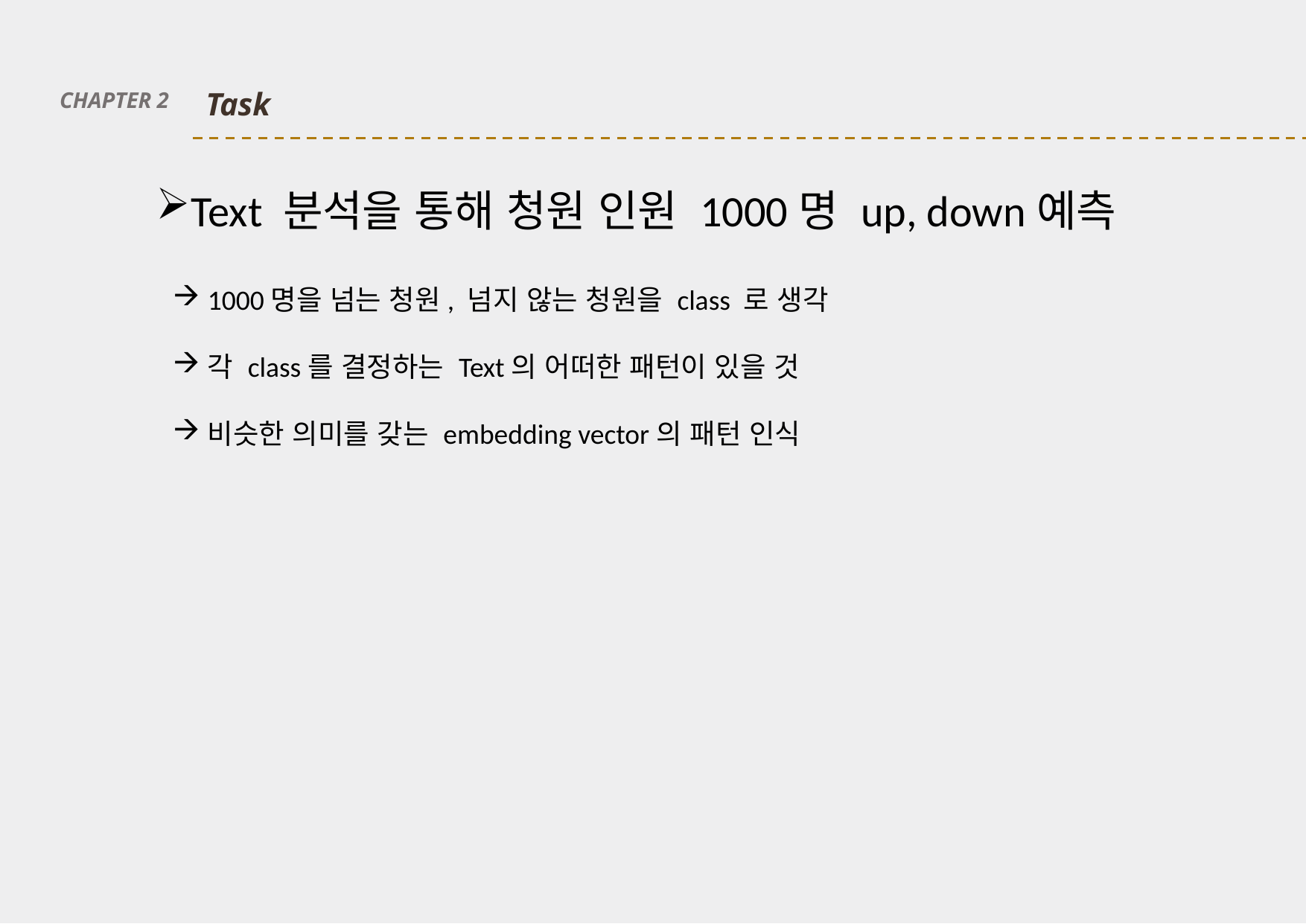

Task
CHAPTER 2
Text 분석을 통해 청원 인원 1000명 up, down예측
1000명을 넘는 청원, 넘지 않는 청원을 class 로 생각

각 class를 결정하는 Text의 어떠한 패턴이 있을 것

비슷한 의미를 갖는 embedding vector의 패턴 인식